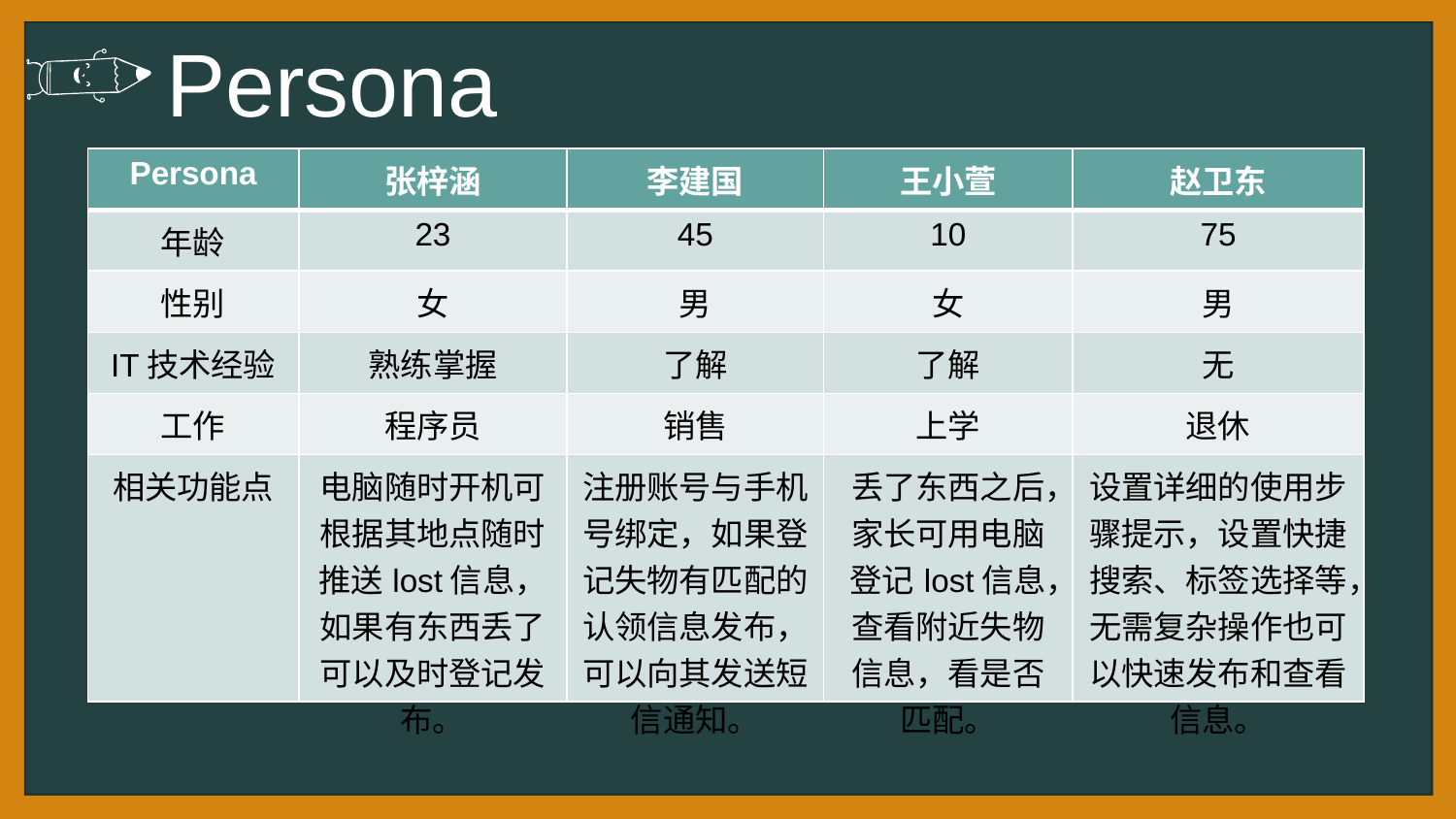

Persona
| Persona | 张梓涵 | 李建国 | 王小萱 | 赵卫东 |
| --- | --- | --- | --- | --- |
| 年龄 | 23 | 45 | 10 | 75 |
| 性别 | 女 | 男 | 女 | 男 |
| IT技术经验 | 熟练掌握 | 了解 | 了解 | 无 |
| 工作 | 程序员 | 销售 | 上学 | 退休 |
| 相关功能点 | 电脑随时开机可根据其地点随时推送lost信息，如果有东西丢了可以及时登记发布。 | 注册账号与手机号绑定，如果登记失物有匹配的认领信息发布，可以向其发送短信通知。 | 丢了东西之后，家长可用电脑登记lost信息，查看附近失物信息，看是否匹配。 | 设置详细的使用步骤提示，设置快捷搜索、标签选择等，无需复杂操作也可以快速发布和查看信息。 |